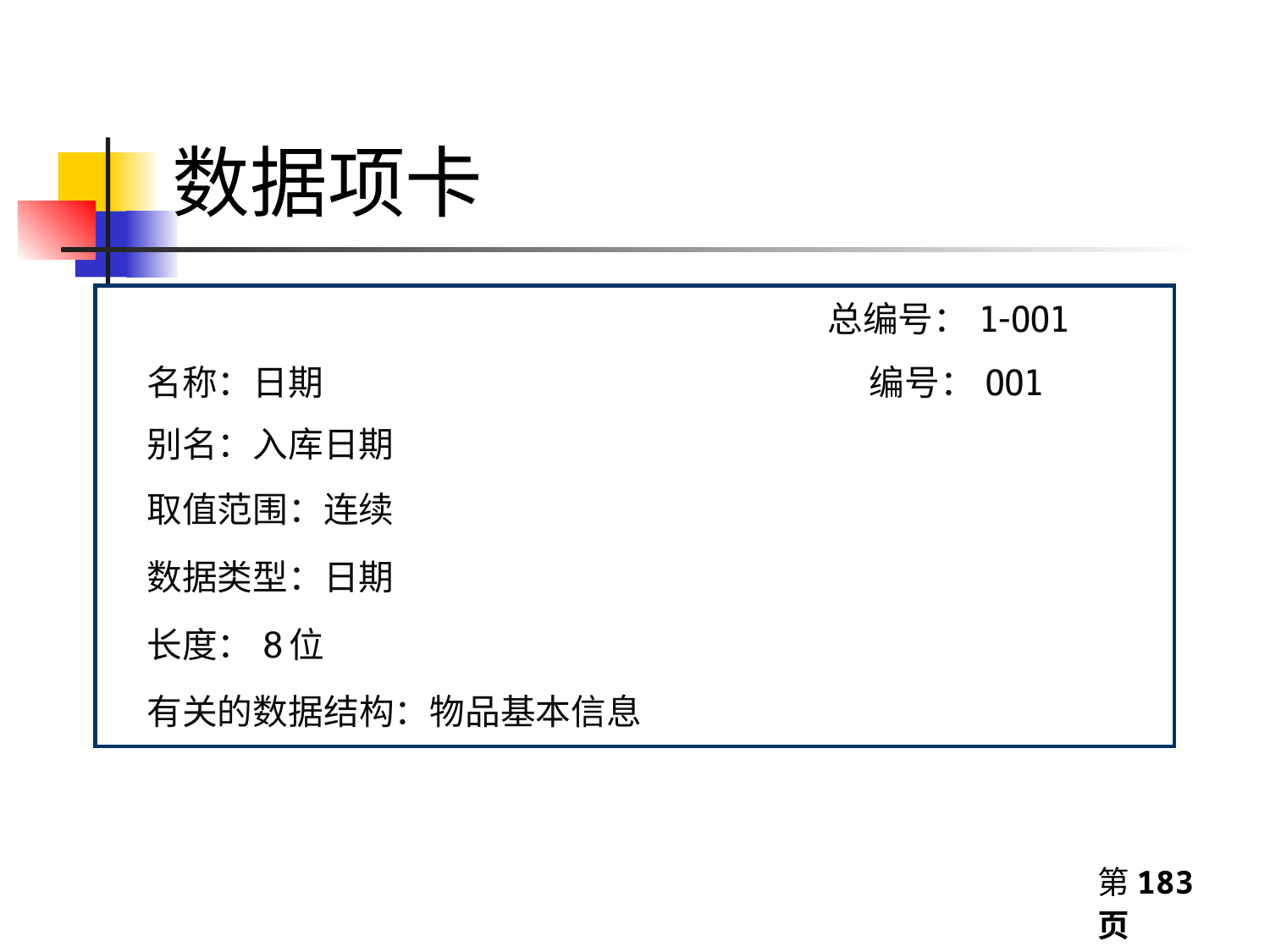

# 数据项卡
|  | 总编号：1-001 |
| --- | --- |
| 名称：日期 | 编号：001 |
| 别名：入库日期 |  |
| 取值范围：连续 |  |
| 数据类型：日期 |  |
| 长度：8位 |  |
| 有关的数据结构：物品基本信息 |  |